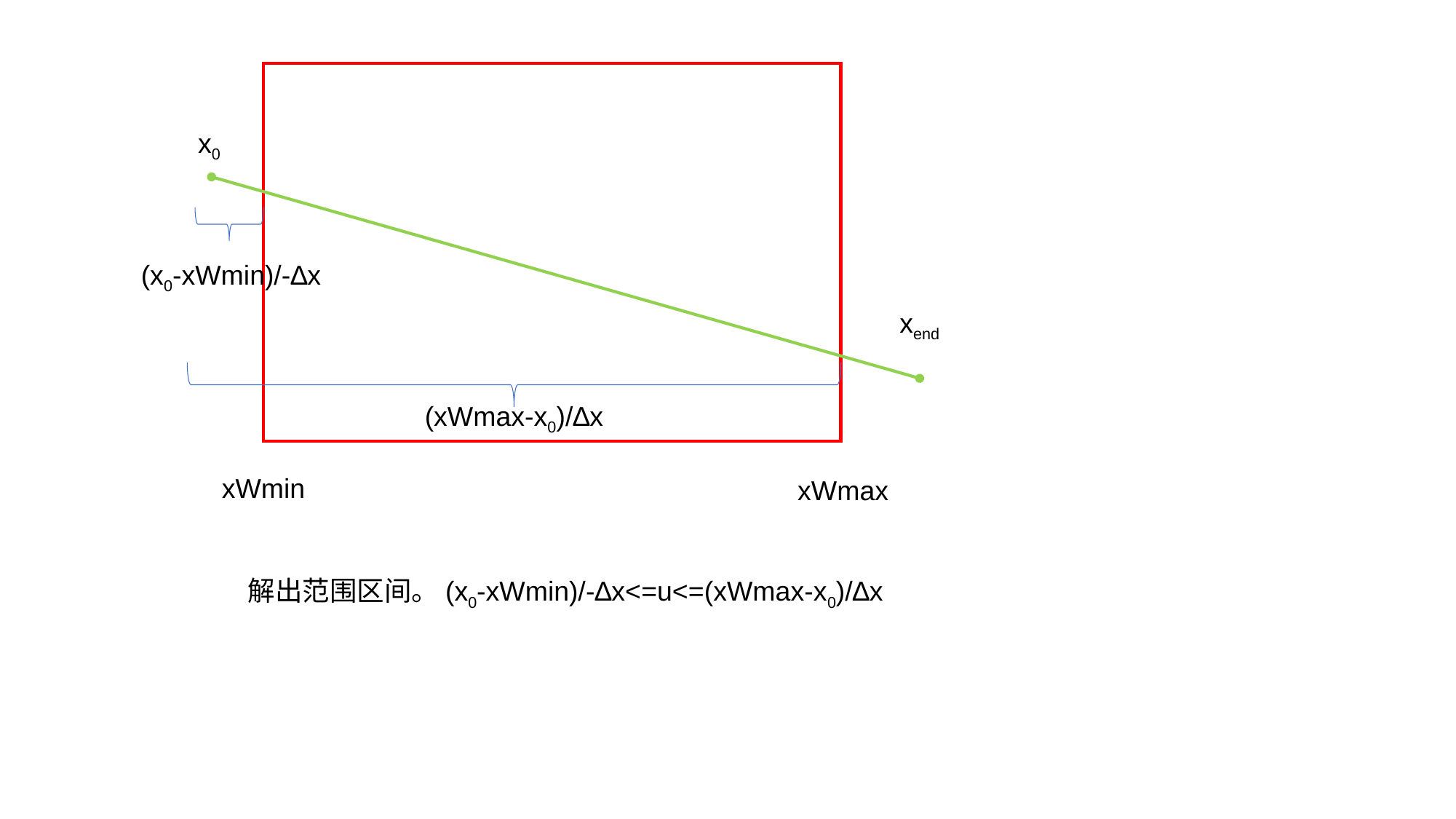

x0

(x0-xWmin)/-∆x
xend
(xWmax-x0)/∆x
xWmin
xWmax
解出范围区间。(x0-xWmin)/-∆x<=u<=(xWmax-x0)/∆x